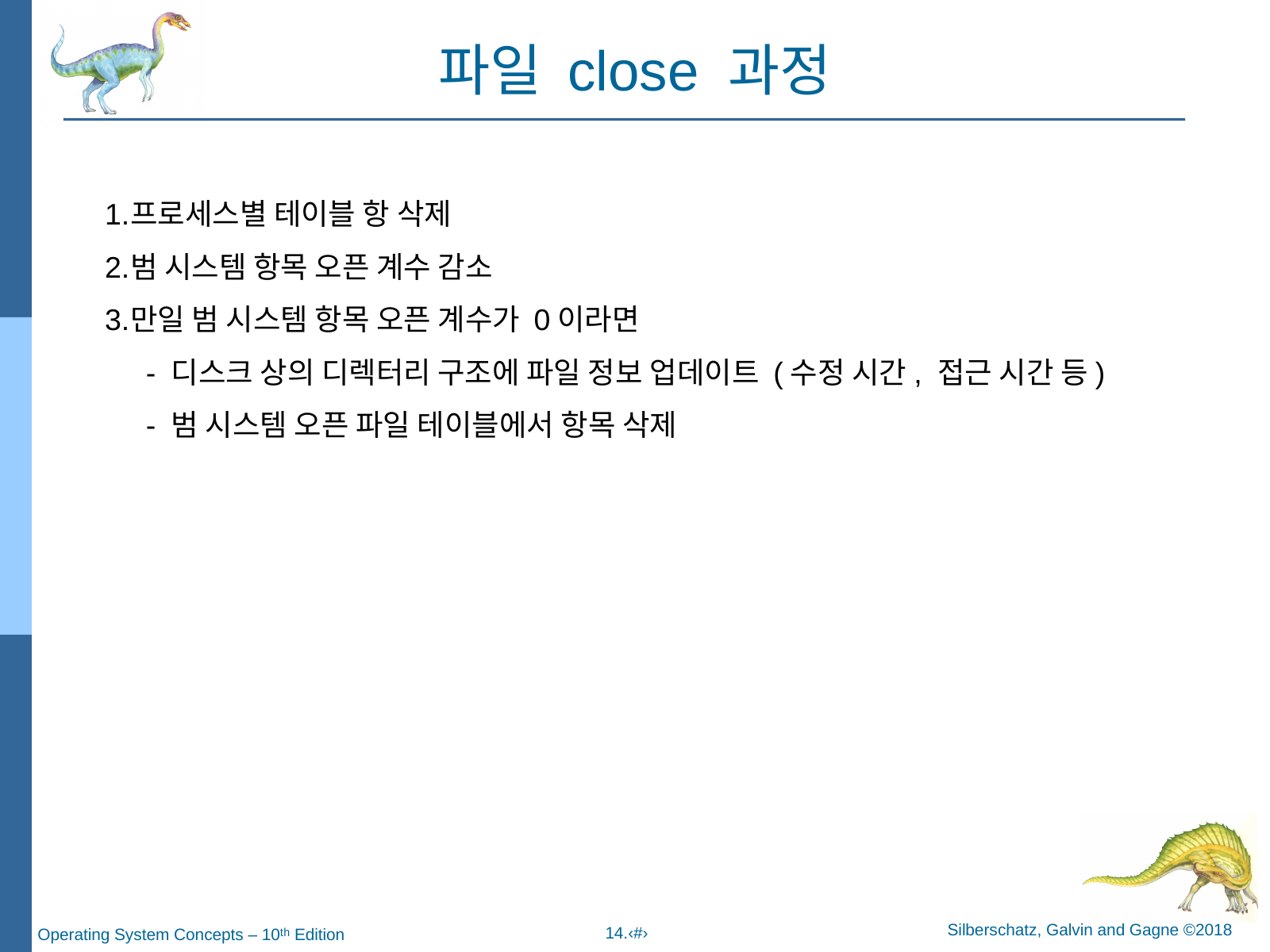

파일 close 과정

프로세스별 테이블 항 삭제
범 시스템 항목 오픈 계수 감소
만일 범 시스템 항목 오픈 계수가 0이라면
        - 디스크 상의 디렉터리 구조에 파일 정보 업데이트 (수정 시간, 접근 시간 등)
        - 범 시스템 오픈 파일 테이블에서 항목 삭제

Silberschatz, Galvin and Gagne ©2018
14.‹#›
Operating System Concepts – 10ᵗʰ Edition